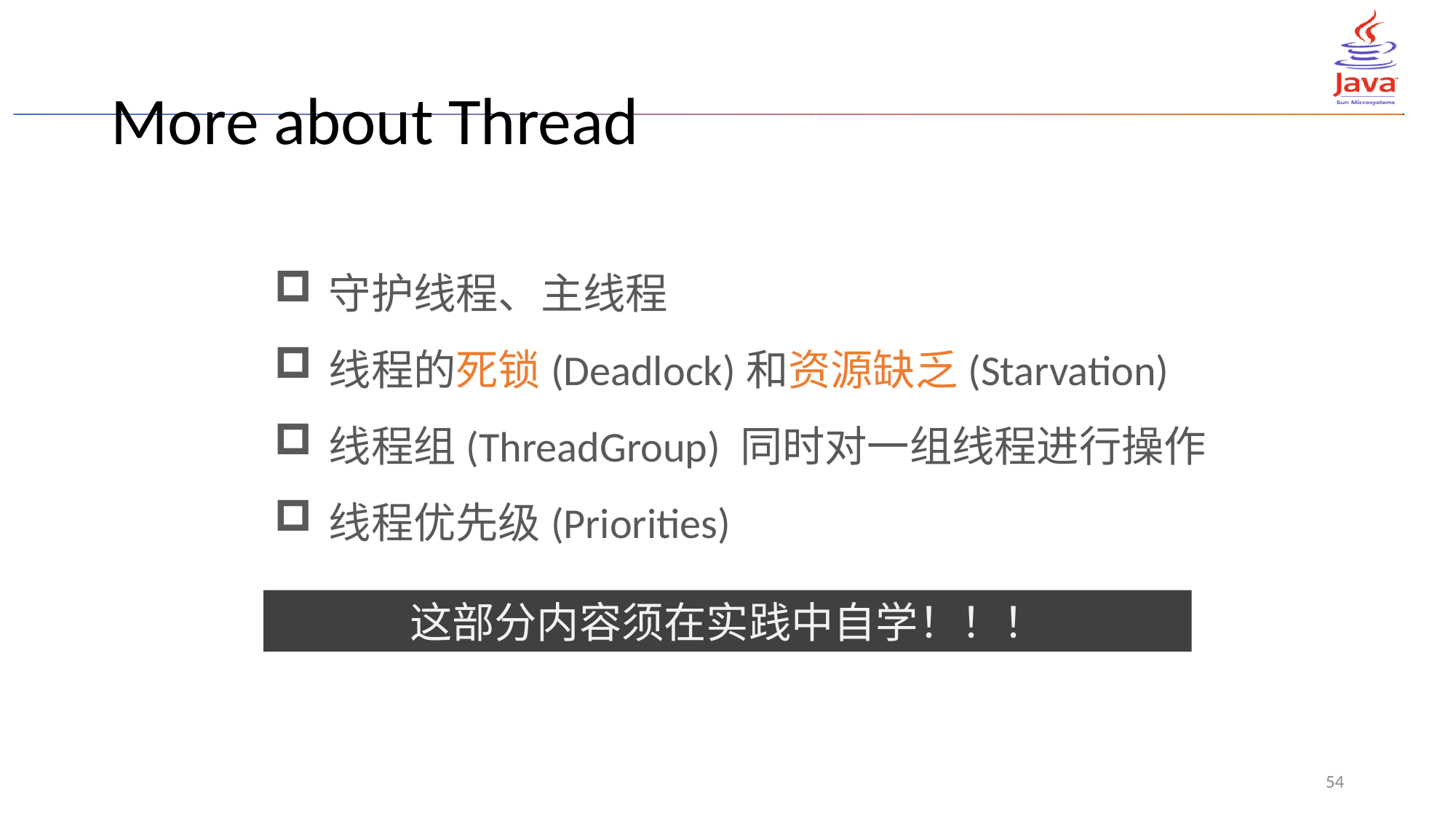

# More about Thread
守护线程、主线程
线程的死锁(Deadlock)和资源缺乏(Starvation)
线程组(ThreadGroup) 同时对一组线程进行操作
线程优先级(Priorities)
这部分内容须在实践中自学！！！
54